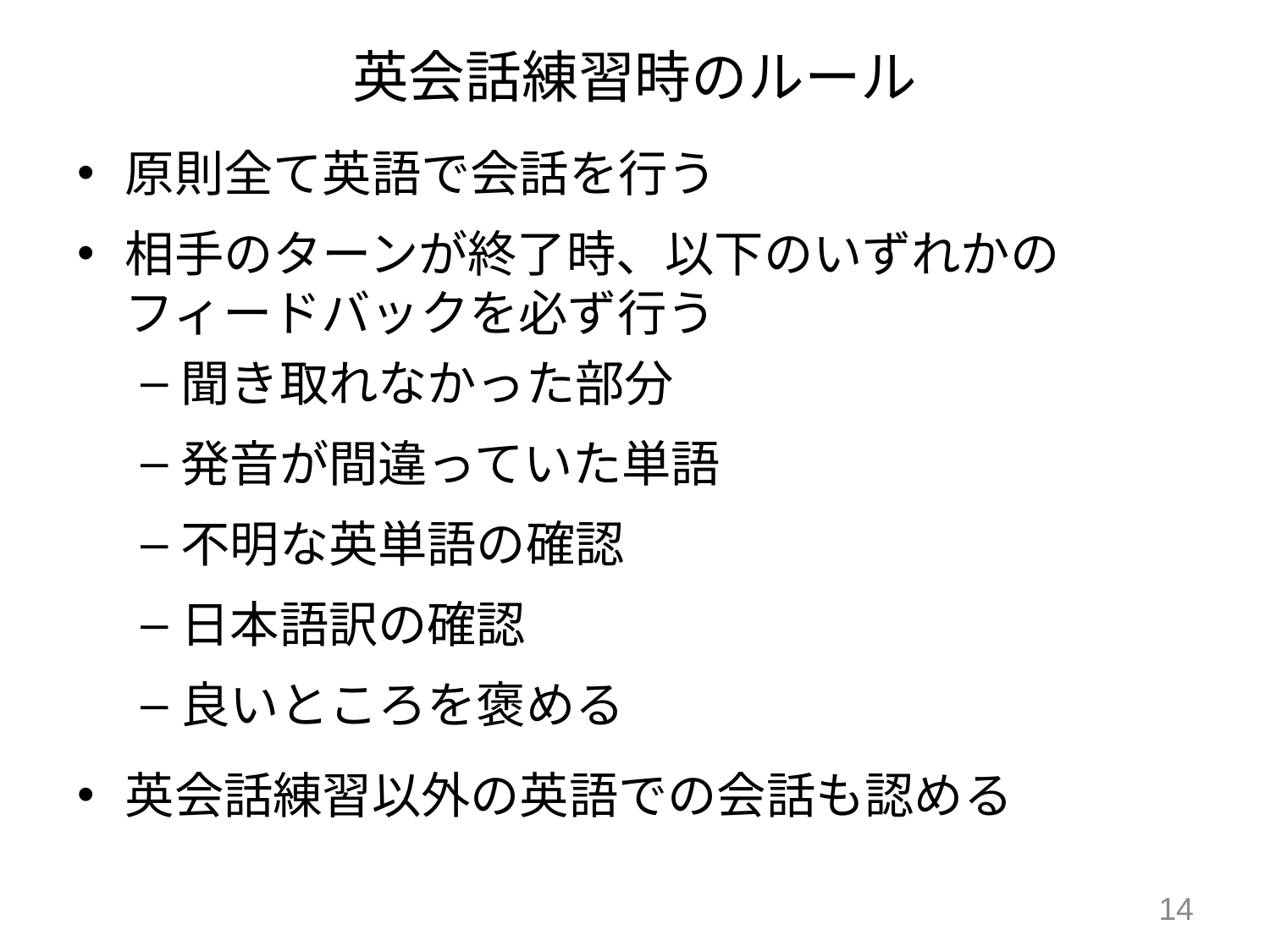

# 英会話練習時のルール
原則全て英語で会話を行う
相手のターンが終了時、以下のいずれかのフィードバックを必ず行う
聞き取れなかった部分
発音が間違っていた単語
不明な英単語の確認
日本語訳の確認
良いところを褒める
英会話練習以外の英語での会話も認める
14